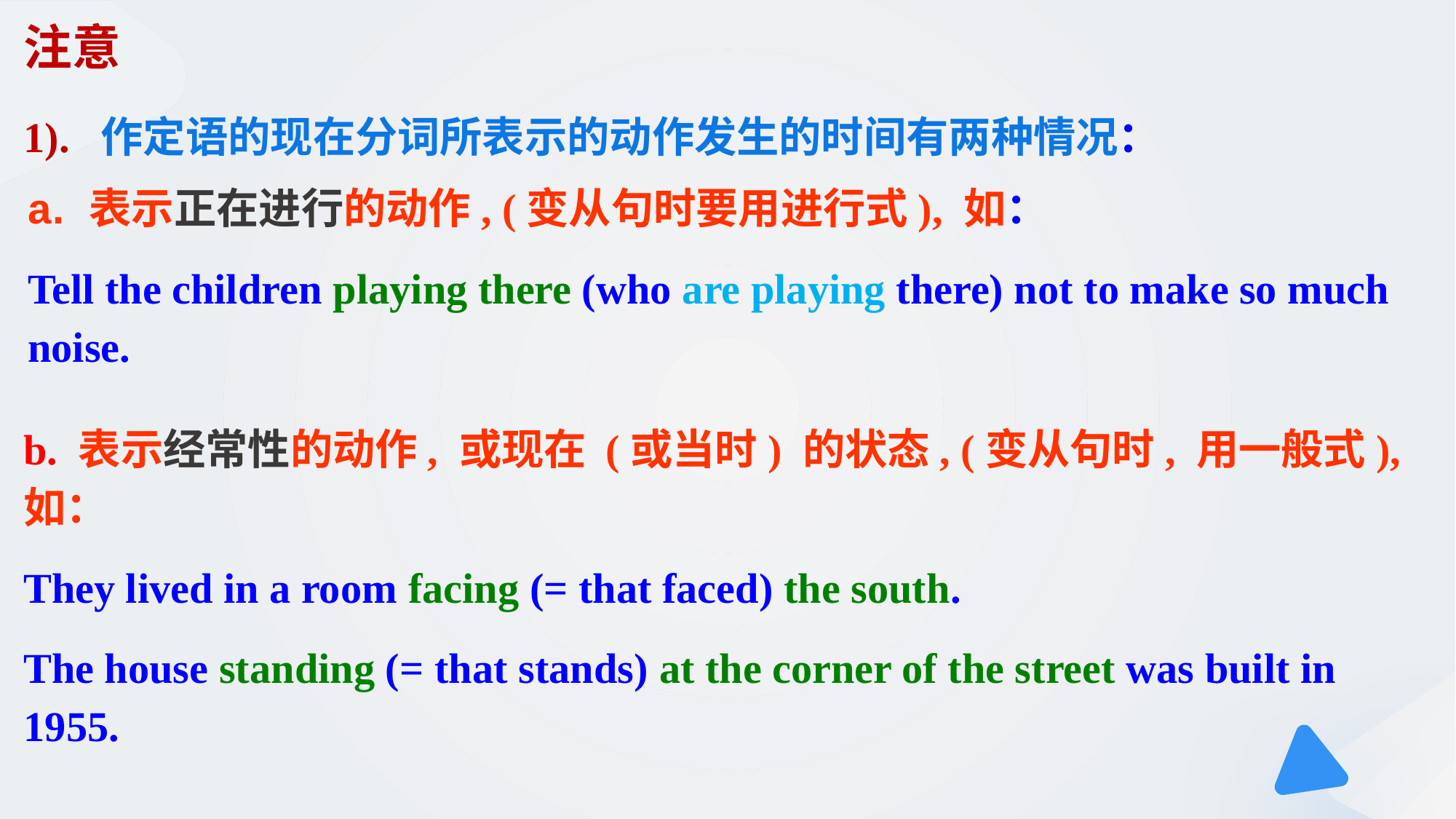

# 注意
1).  作定语的现在分词所表示的动作发生的时间有两种情况：
表示正在进行的动作, (变从句时要用进行式), 如：
Tell the children playing there (who are playing there) not to make so much noise.
b. 表示经常性的动作, 或现在 (或当时) 的状态, (变从句时, 用一般式), 如：
They lived in a room facing (= that faced) the south.
The house standing (= that stands) at the corner of the street was built in 1955.